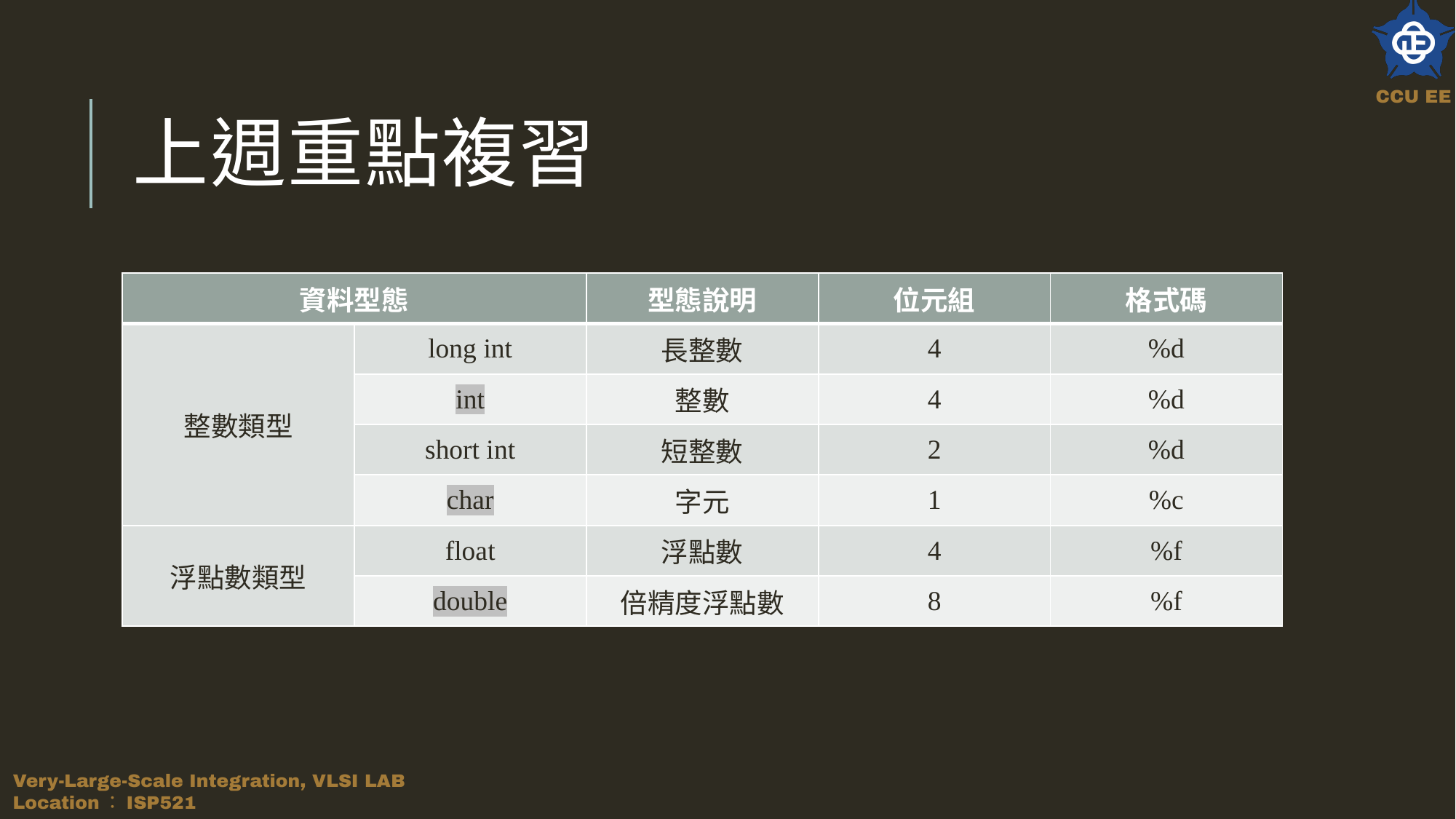

# 上週重點複習
| 資料型態 |  | 型態說明 | 位元組 | 格式碼 |
| --- | --- | --- | --- | --- |
| 整數類型 | long int | 長整數 | 4 | %d |
|  | int | 整數 | 4 | %d |
|  | short int | 短整數 | 2 | %d |
|  | char | 字元 | 1 | %c |
| 浮點數類型 | float | 浮點數 | 4 | %f |
|  | double | 倍精度浮點數 | 8 | %f |